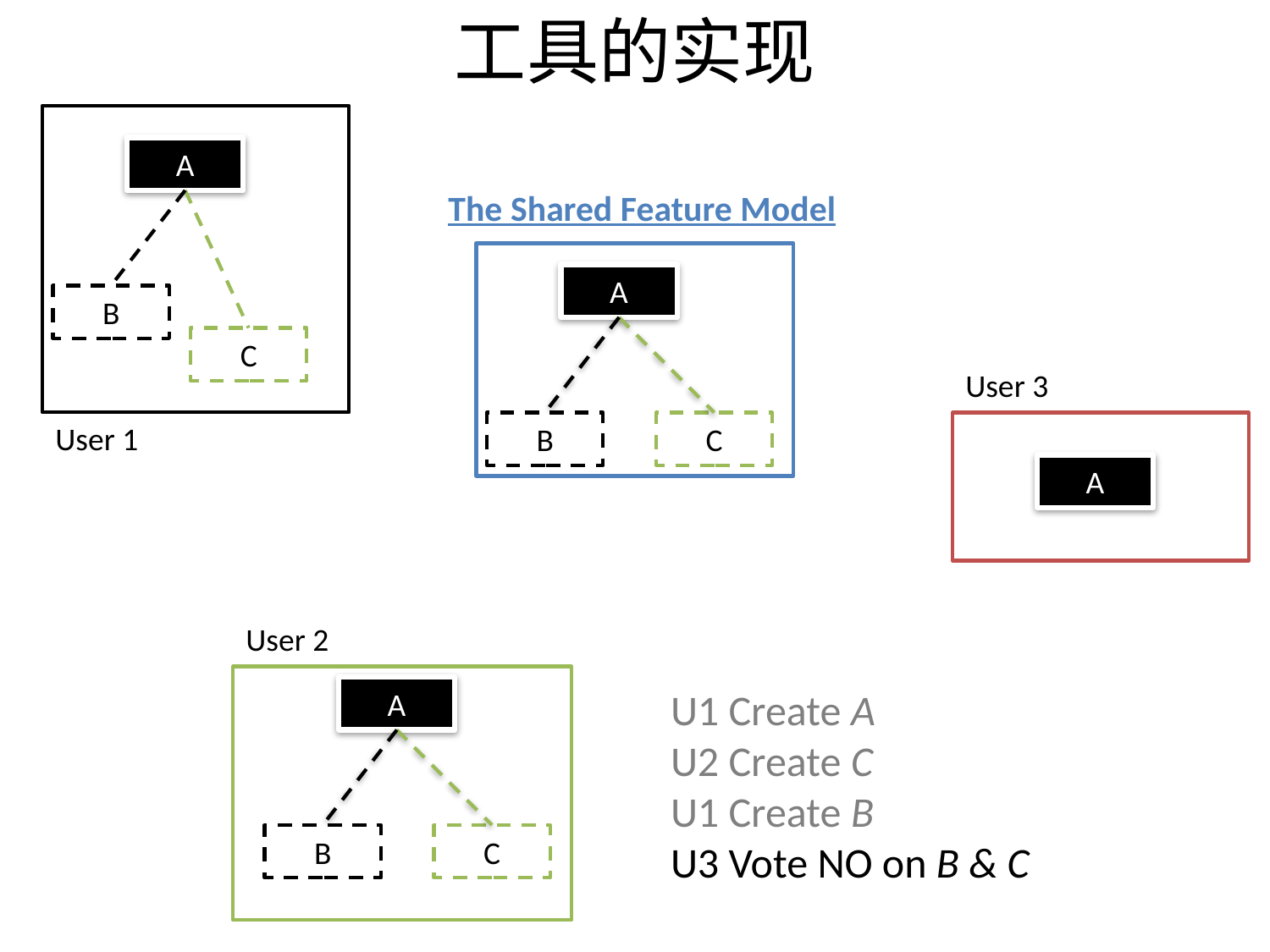

# 工具的实现

A
The Shared Feature Model

A
B
C
User 3
User 1
B
C

A
User 2

A
U1 Create A
U2 Create C
U1 Create B
U3 Vote NO on B & C
B
C